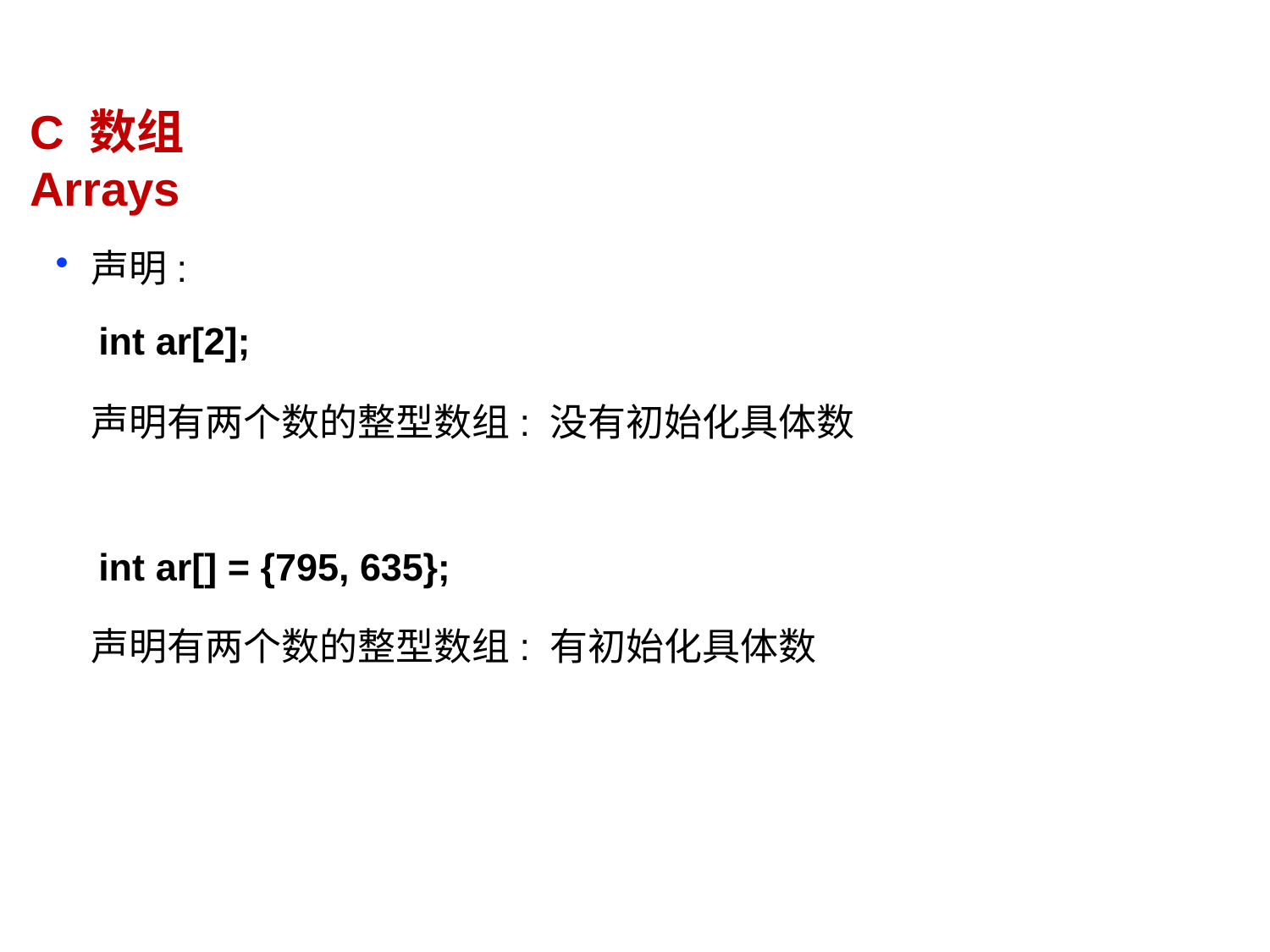

# C 数组 Arrays
声明:
int ar[2];
声明有两个数的整型数组: 没有初始化具体数

int ar[] = {795, 635};
声明有两个数的整型数组: 有初始化具体数
Weaver
Computer Science 61C Spring 2019